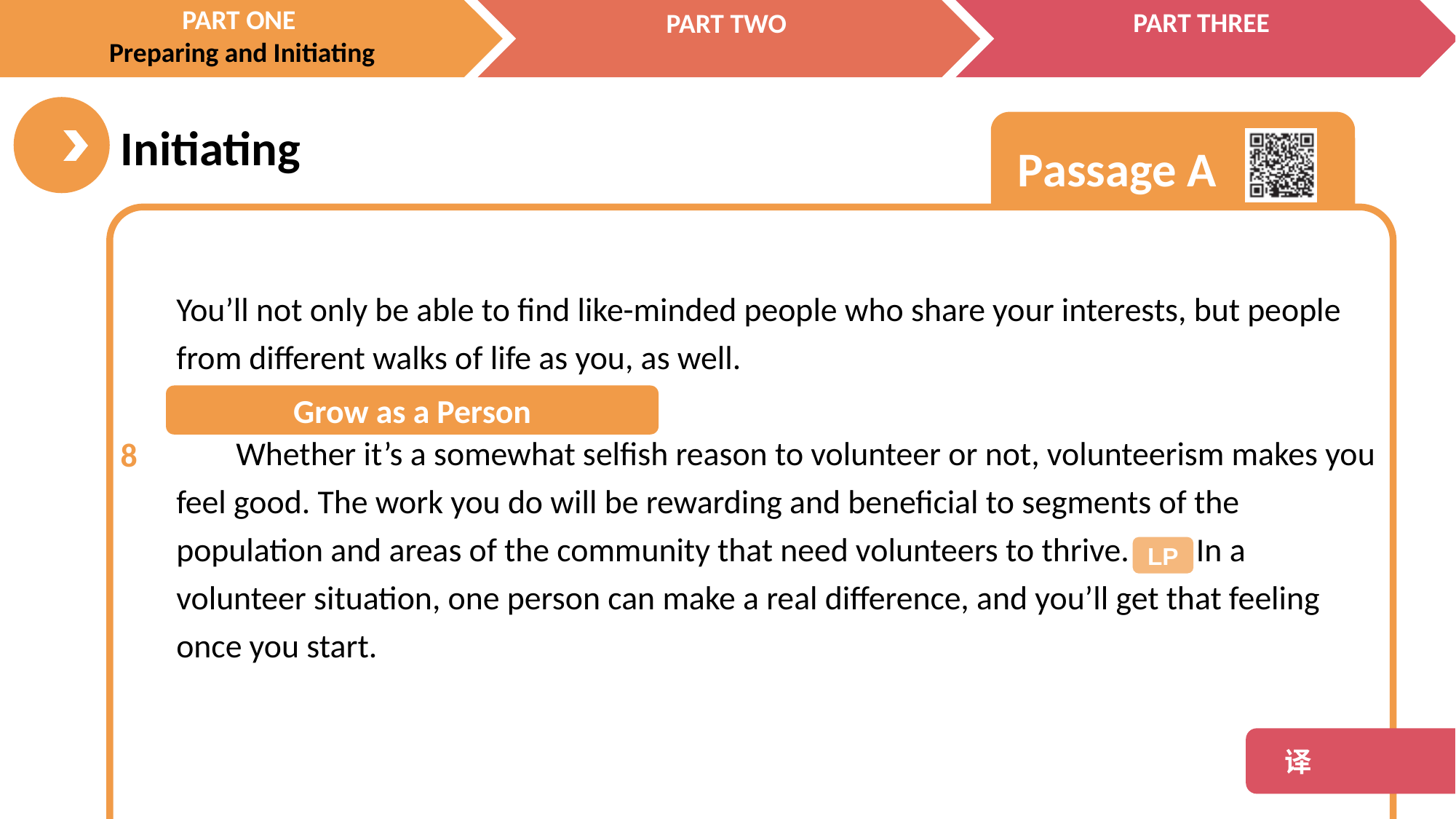

You’ll not only be able to find like-minded people who share your interests, but people from different walks of life as you, as well.

        Whether it’s a somewhat selfish reason to volunteer or not, volunteerism makes you feel good. The work you do will be rewarding and beneficial to segments of the population and areas of the community that need volunteers to thrive.         In a volunteer situation, one person can make a real difference, and you’ll get that feeling once you start.

8

Grow as a Person
LP
   译